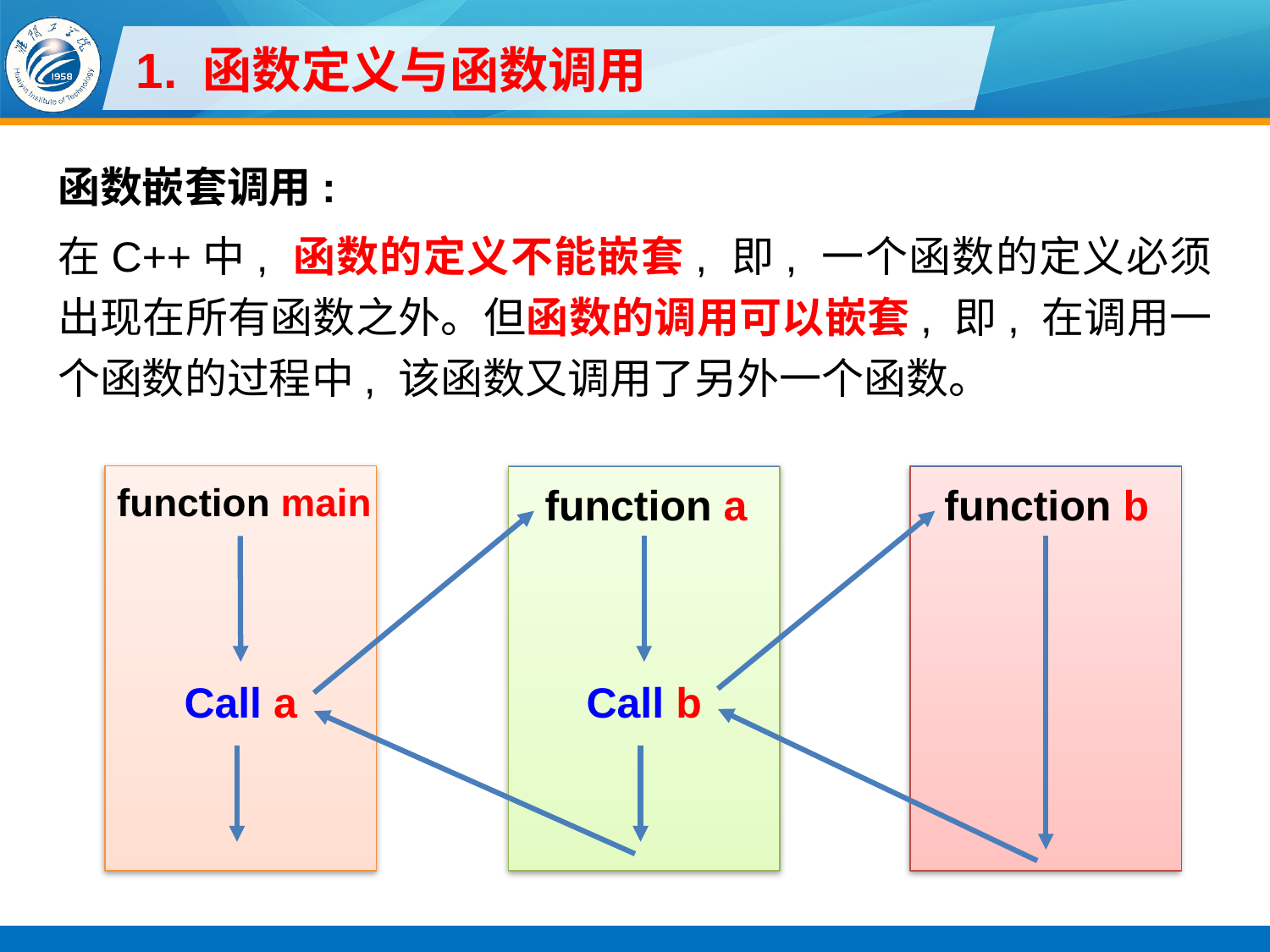

# 1. 函数定义与函数调用
函数嵌套调用:
在C++中, 函数的定义不能嵌套, 即, 一个函数的定义必须出现在所有函数之外。但函数的调用可以嵌套, 即, 在调用一个函数的过程中, 该函数又调用了另外一个函数。

function main
function a
function b
Call a
Call b